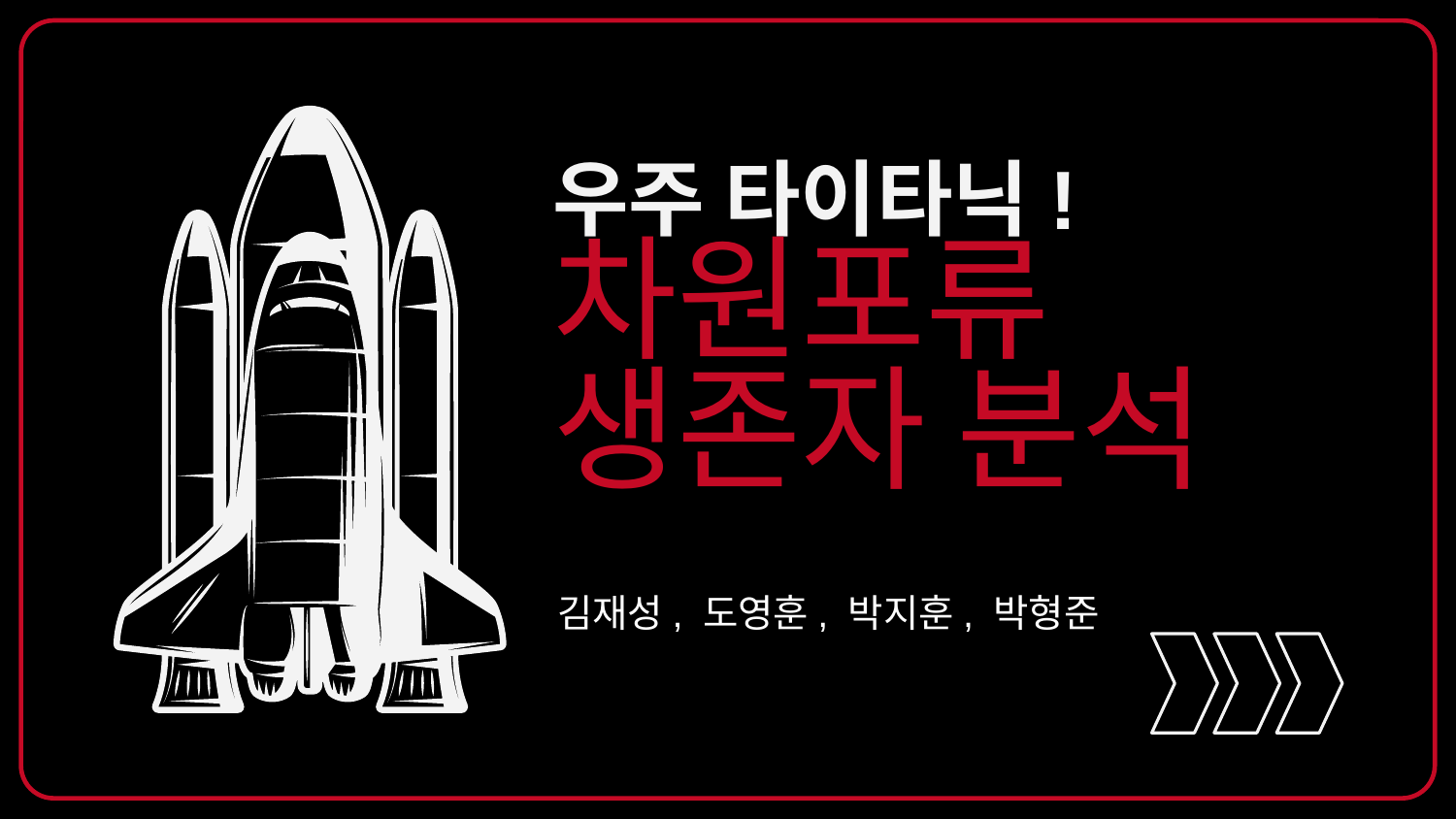

# 우주 타이타닉!
차원포류 생존자 분석
1조
김재성, 도영훈, 박지훈, 박형준